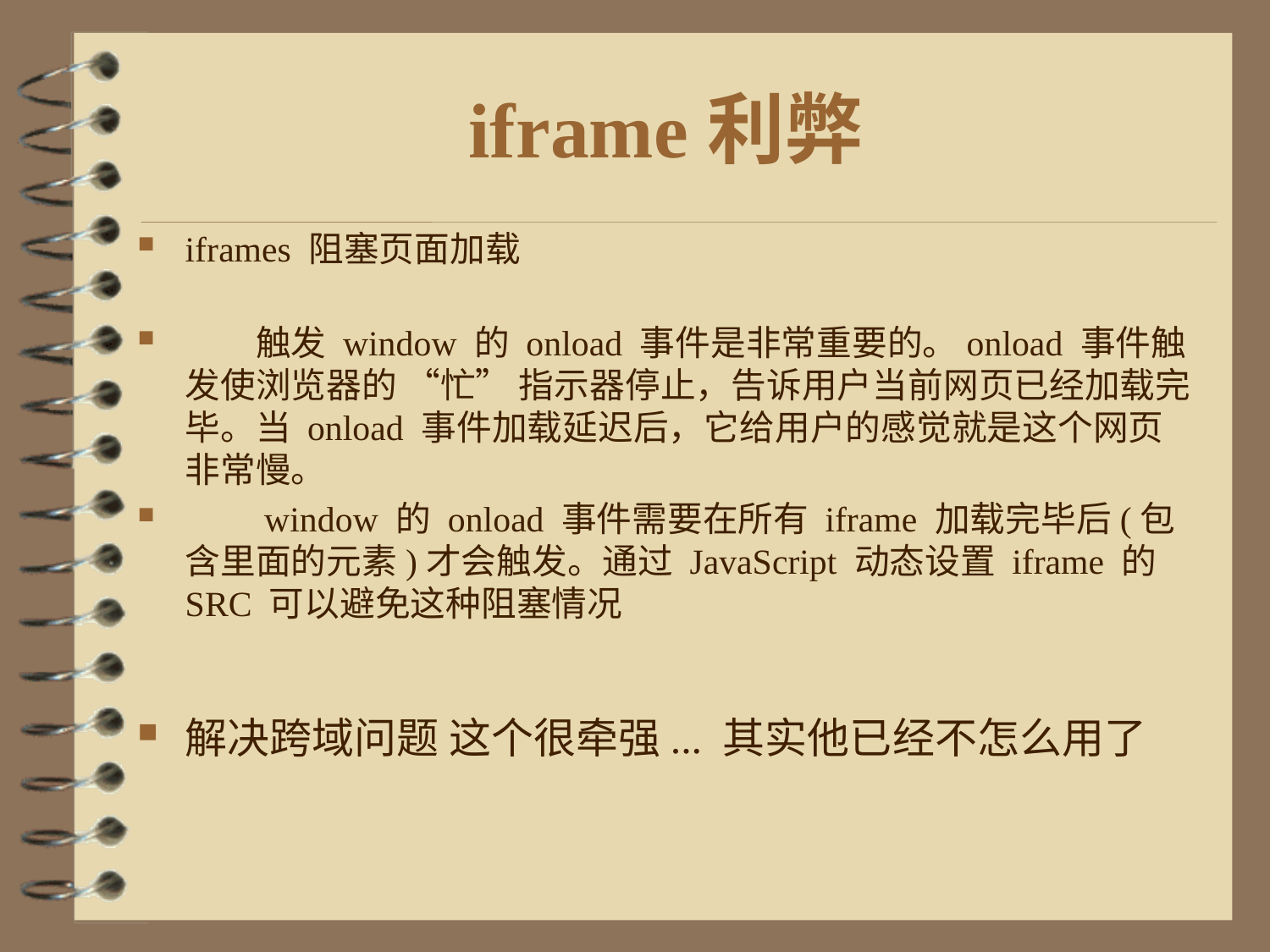

# iframe利弊
iframes 阻塞页面加载

　　触发 window 的 onload 事件是非常重要的。onload 事件触发使浏览器的 “忙” 指示器停止，告诉用户当前网页已经加载完毕。当 onload 事件加载延迟后，它给用户的感觉就是这个网页非常慢。
　　window 的 onload 事件需要在所有 iframe 加载完毕后(包含里面的元素)才会触发。通过 JavaScript 动态设置 iframe 的 SRC 可以避免这种阻塞情况

解决跨域问题 这个很牵强... 其实他已经不怎么用了